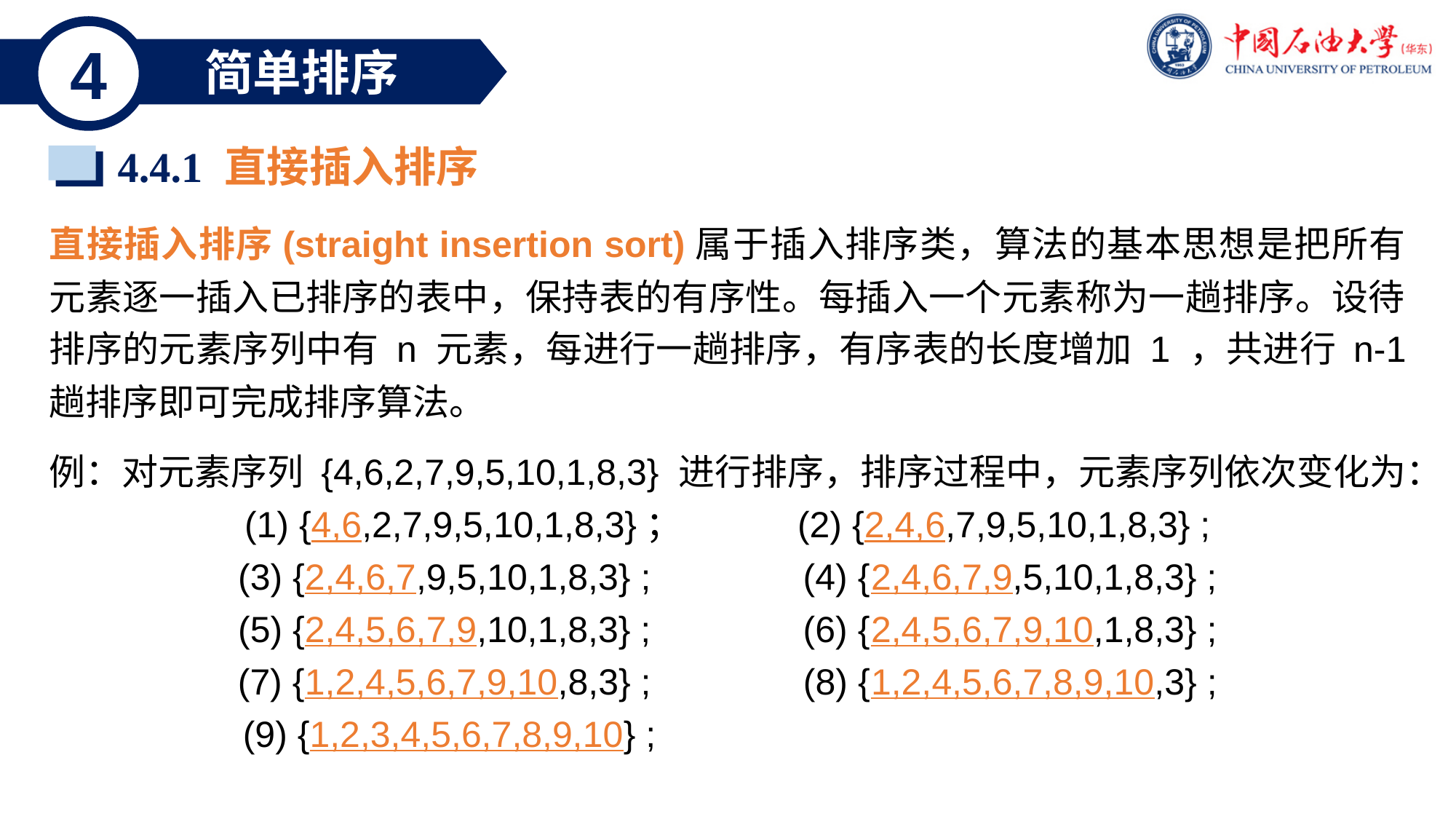

4
简单排序
4.4.1 直接插入排序

直接插入排序(straight insertion sort)属于插入排序类，算法的基本思想是把所有元素逐一插入已排序的表中，保持表的有序性。每插入一个元素称为一趟排序。设待排序的元素序列中有 n 元素，每进行一趟排序，有序表的长度增加 1 ，共进行 n-1 趟排序即可完成排序算法。
例：对元素序列 {4,6,2,7,9,5,10,1,8,3} 进行排序，排序过程中，元素序列依次变化为：
{4,6,2,7,9,5,10,1,8,3}；             (2) {2,4,6,7,9,5,10,1,8,3} ;
(3) {2,4,6,7,9,5,10,1,8,3} ;               (4) {2,4,6,7,9,5,10,1,8,3} ;
(5) {2,4,5,6,7,9,10,1,8,3} ;               (6) {2,4,5,6,7,9,10,1,8,3} ;
(7) {1,2,4,5,6,7,9,10,8,3} ;               (8) {1,2,4,5,6,7,8,9,10,3} ;
                   (9) {1,2,3,4,5,6,7,8,9,10} ;